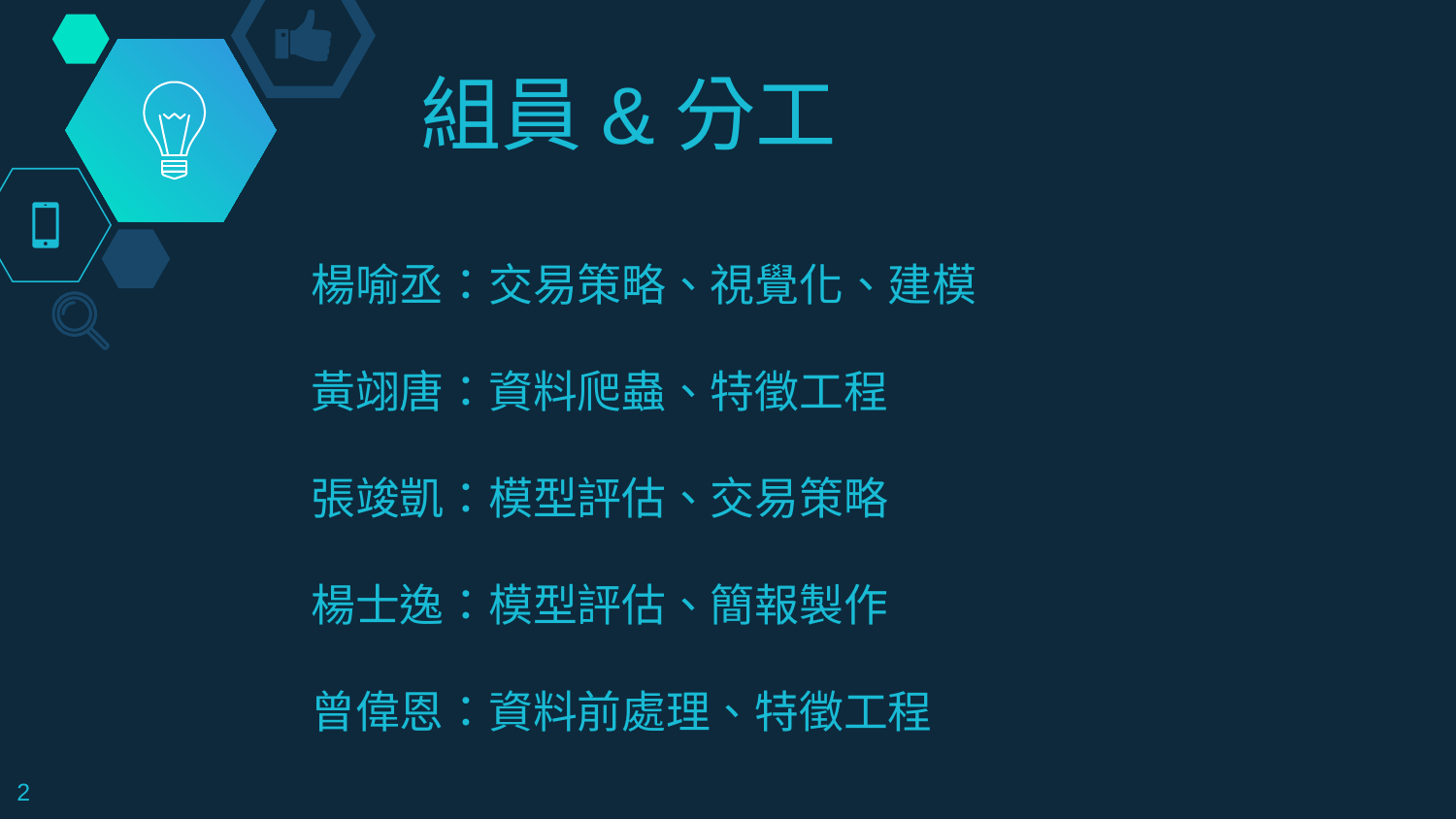

# 組員&分工
楊喻丞：交易策略、視覺化、建模
黃翊唐：資料爬蟲、特徵工程
張竣凱：模型評估、交易策略
楊士逸：模型評估、簡報製作
曾偉恩：資料前處理、特徵工程

2